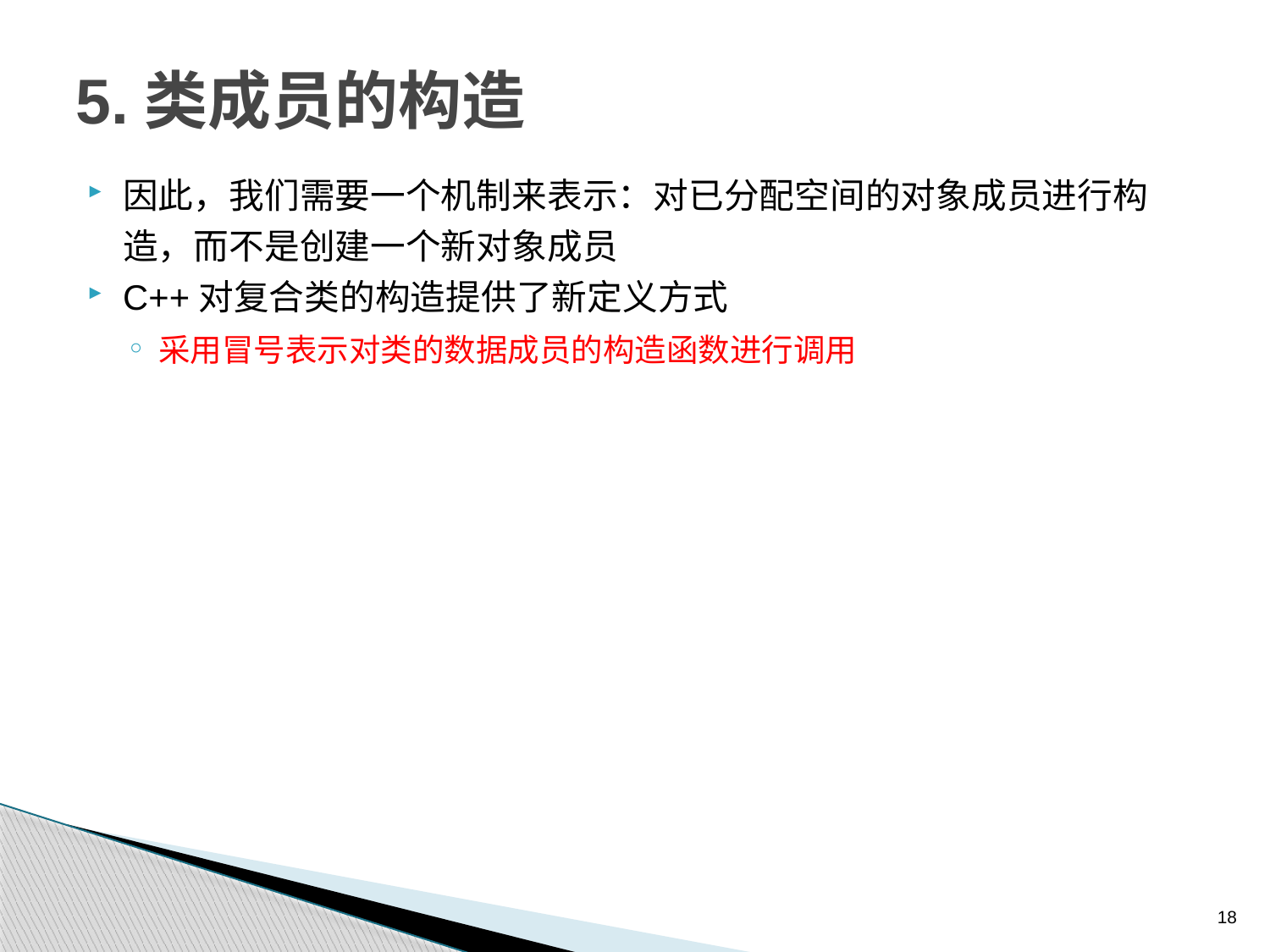

# 5.类成员的构造
因此，我们需要一个机制来表示：对已分配空间的对象成员进行构造，而不是创建一个新对象成员
C++对复合类的构造提供了新定义方式
采用冒号表示对类的数据成员的构造函数进行调用
18